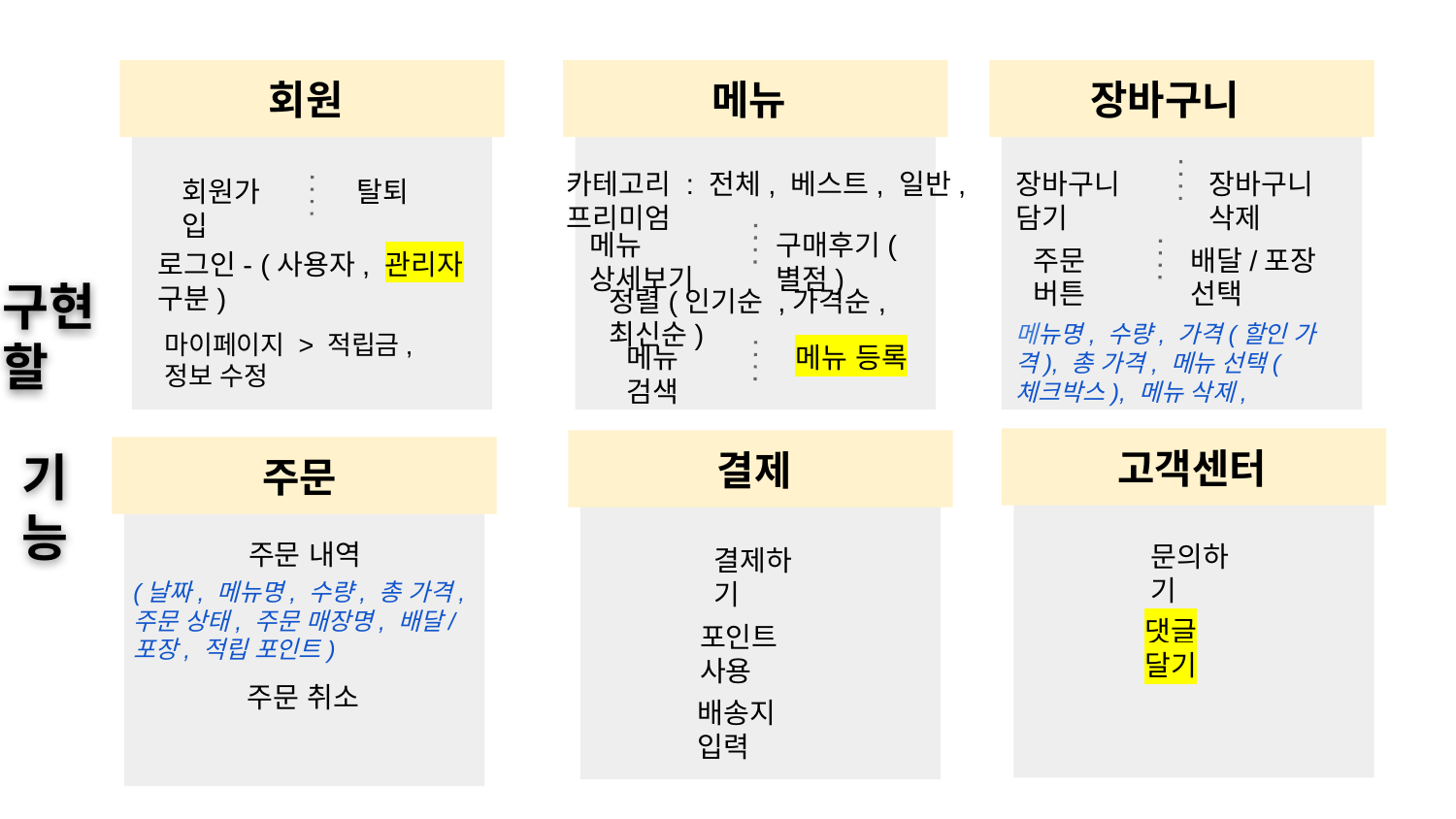

회원

메뉴

장바구니

카테고리 : 전체, 베스트, 일반, 프리미엄
장바구니 담기
장바구니 삭제
회원가입
탈퇴
구매후기(별점)
메뉴 상세보기
주문 버튼
배달/포장 선택
로그인- (사용자, 관리자 구분)
구현할
정렬(인기순 ,가격순, 최신순)
메뉴명, 수량, 가격(할인 가격), 총 가격, 메뉴 선택(체크박스), 메뉴 삭제,
마이페이지 > 적립금, 정보 수정

메뉴 검색
메뉴 등록

고객센터

결제
기능

주문

주문 내역
문의하기
결제하기
(날짜, 메뉴명, 수량, 총 가격, 주문 상태, 주문 매장명, 배달/포장, 적립 포인트)
댓글 달기
포인트 사용
주문 취소
배송지 입력